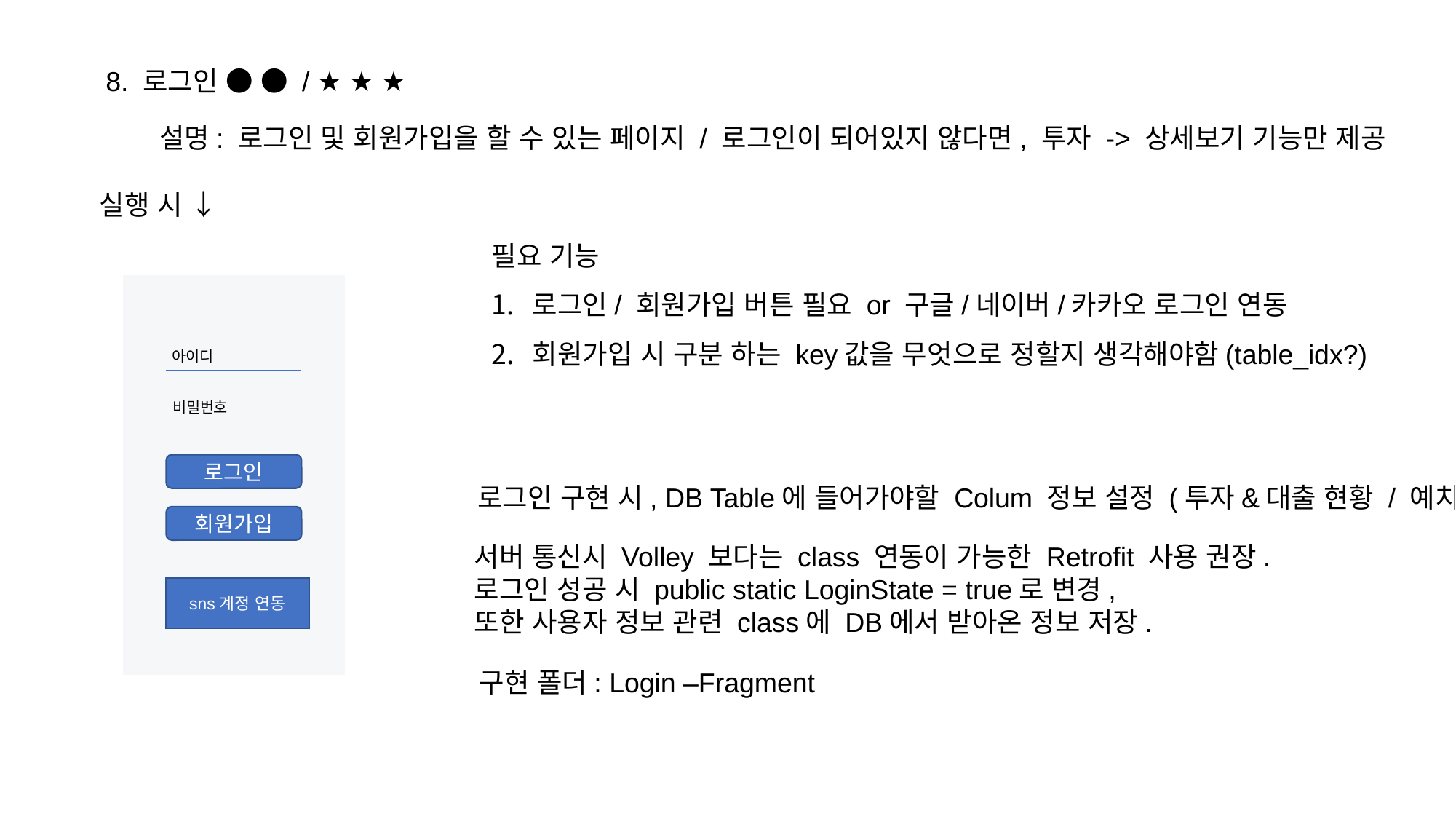

8. 로그인 ● ● / ★ ★ ★
설명: 로그인 및 회원가입을 할 수 있는 페이지 / 로그인이 되어있지 않다면, 투자 -> 상세보기 기능만 제공
실행 시 ↓
필요 기능
로그인/ 회원가입 버튼 필요 or 구글/네이버/카카오 로그인 연동
회원가입 시 구분 하는 key값을 무엇으로 정할지 생각해야함(table_idx?)

아이디
비밀번호
로그인
로그인 구현 시, DB Table에 들어가야할 Colum 정보 설정 (투자&대출 현황 / 예치금 금액 등)
회원가입
서버 통신시 Volley 보다는 class 연동이 가능한 Retrofit 사용 권장.
로그인 성공 시 public static LoginState = true로 변경,
또한 사용자 정보 관련 class에 DB에서 받아온 정보 저장.
sns계정 연동
구현 폴더: Login –Fragment